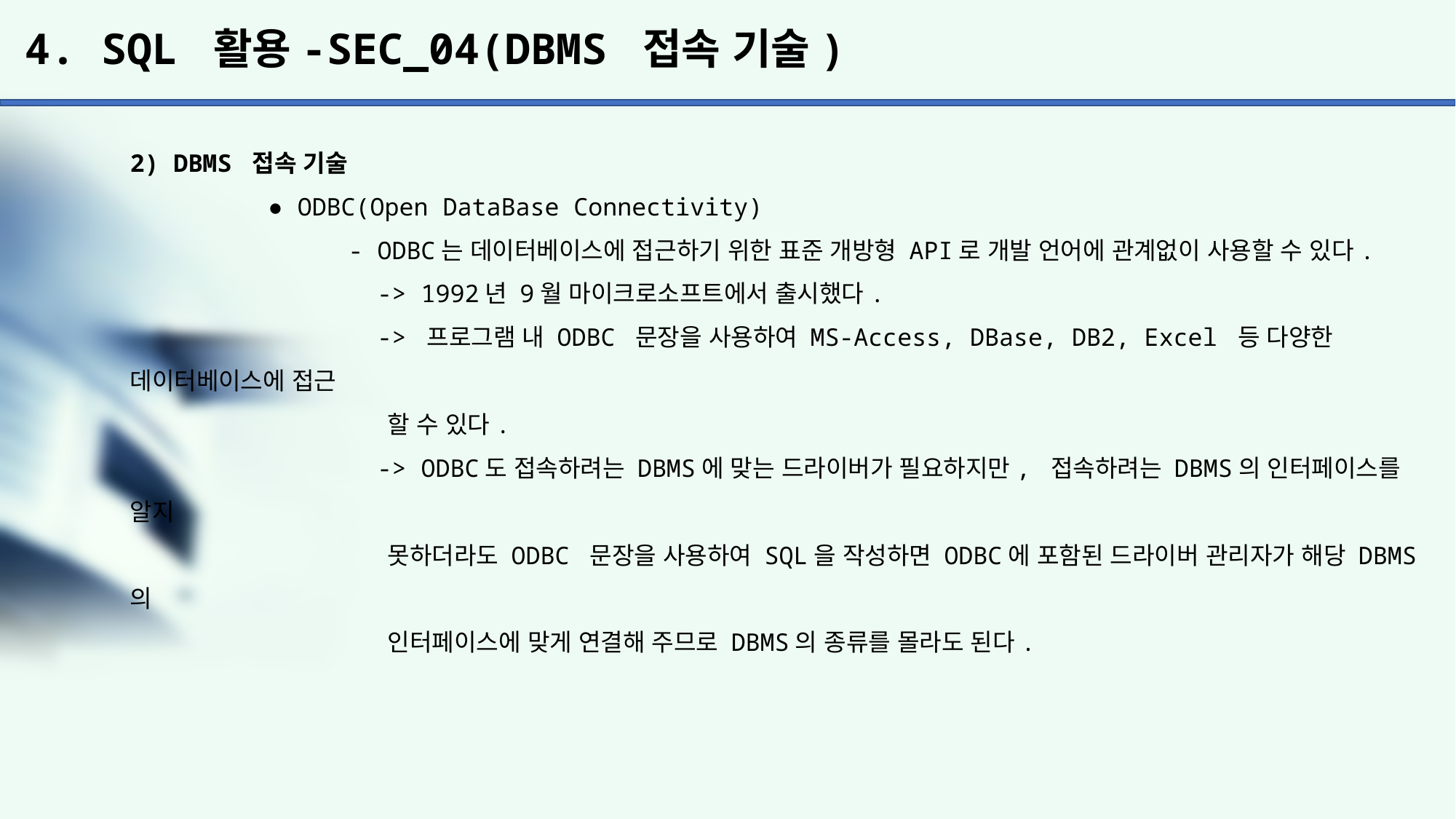

# 4. SQL 활용-SEC_04(DBMS 접속 기술)
2) DBMS 접속 기술
	  ● ODBC(Open DataBase Connectivity)
		- ODBC는 데이터베이스에 접근하기 위한 표준 개방형 API로 개발 언어에 관계없이 사용할 수 있다.
		  -> 1992년 9월 마이크로소프트에서 출시했다.
		  -> 프로그램 내 ODBC 문장을 사용하여 MS-Access, DBase, DB2, Excel 등 다양한 데이터베이스에 접근
		     할 수 있다.
		  -> ODBC도 접속하려는 DBMS에 맞는 드라이버가 필요하지만, 접속하려는 DBMS의 인터페이스를 알지
		     못하더라도 ODBC 문장을 사용하여 SQL을 작성하면 ODBC에 포함된 드라이버 관리자가 해당 DBMS의
		     인터페이스에 맞게 연결해 주므로 DBMS의 종류를 몰라도 된다.